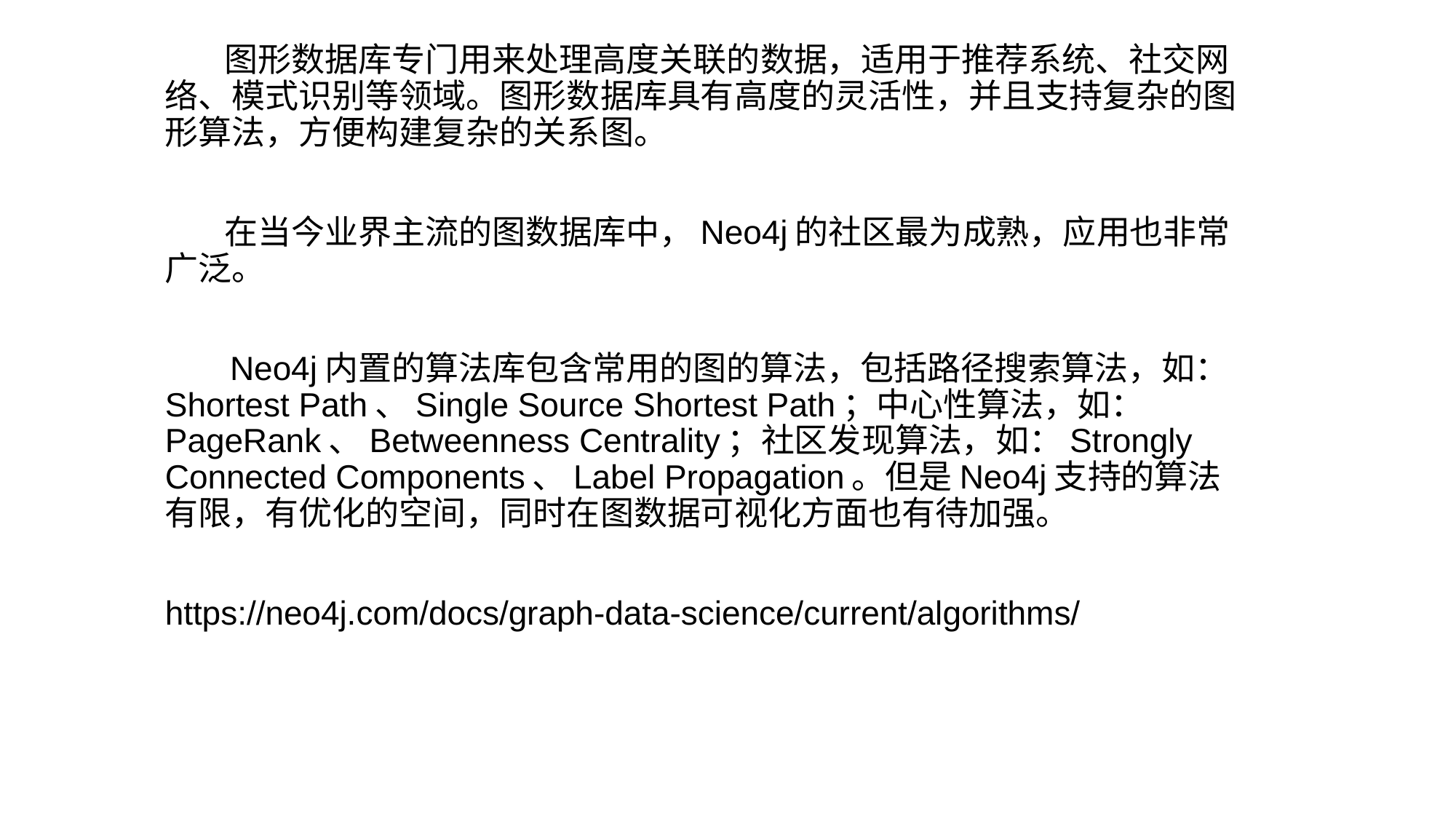

图形数据库专门用来处理高度关联的数据，适用于推荐系统、社交网络、模式识别等领域。图形数据库具有高度的灵活性，并且支持复杂的图形算法，方便构建复杂的关系图。

       在当今业界主流的图数据库中，Neo4j的社区最为成熟，应用也非常广泛。

       Neo4j内置的算法库包含常用的图的算法，包括路径搜索算法，如：Shortest Path、Single Source Shortest Path；中心性算法，如：PageRank、Betweenness Centrality；社区发现算法，如：Strongly Connected Components、Label Propagation。但是Neo4j支持的算法有限，有优化的空间，同时在图数据可视化方面也有待加强。

https://neo4j.com/docs/graph-data-science/current/algorithms/